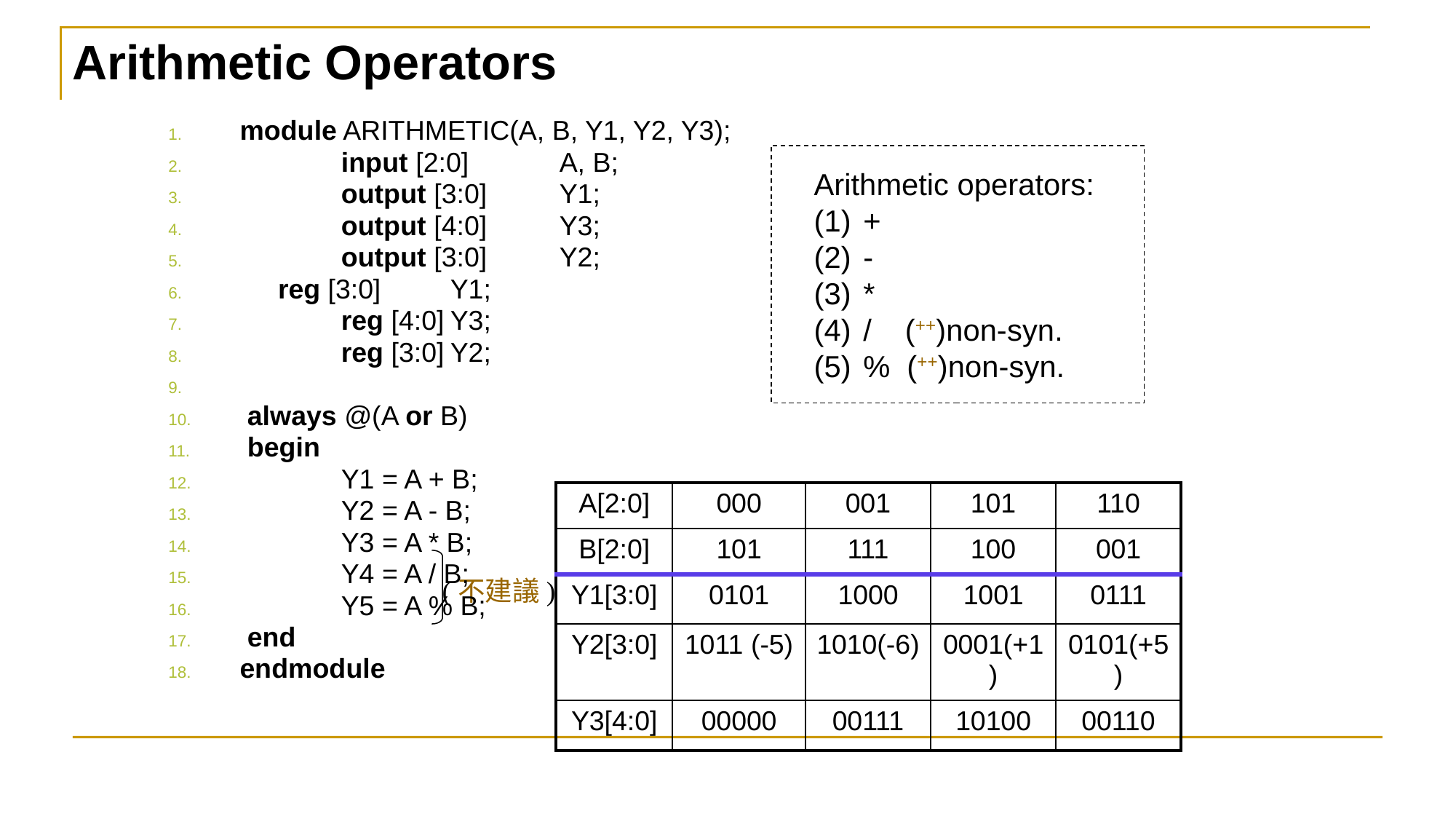

# Arithmetic Operators
 module ARITHMETIC(A, B, Y1, Y2, Y3);
	input [2:0]	A, B;
	output [3:0]	Y1;
	output [4:0]	Y3;
	output [3:0]	Y2;
      reg [3:0]	Y1;
	reg [4:0]	Y3;
	reg [3:0]	Y2;

  always @(A or B)
  begin
	Y1 = A + B;
	Y2 = A - B;
	Y3 = A * B;
	Y4 = A / B;
	Y5 = A % B;
  end
 endmodule

Arithmetic operators:
 +
 -
 *
 /    (++)non-syn.
 %  (++)non-syn.
| A[2:0] | 000 | 001 | 101 | 110 |
| --- | --- | --- | --- | --- |
| B[2:0] | 101 | 111 | 100 | 001 |
| Y1[3:0] | 0101 | 1000 | 1001 | 0111 |
| Y2[3:0] | 1011 (-5) | 1010(-6) | 0001(+1) | 0101(+5) |
| Y3[4:0] | 00000 | 00111 | 10100 | 00110 |

(不建議)